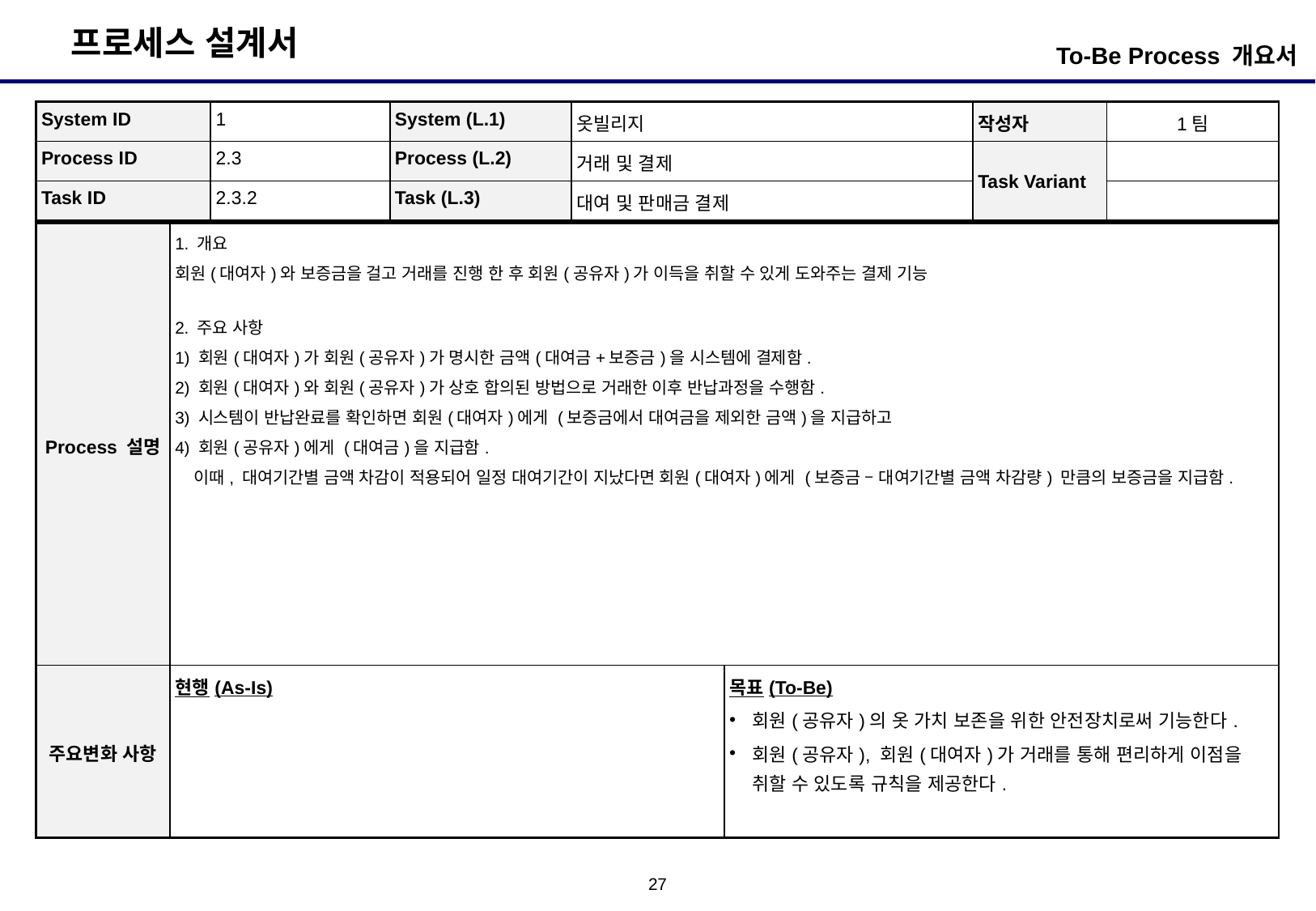

To-Be Process 개요서
| System ID | 1 | System (L.1) | 옷빌리지 | 작성자 | 1팀 |
| --- | --- | --- | --- | --- | --- |
| Process ID | 2.3 | Process (L.2) | 거래 및 결제 | Task Variant |  |
| Task ID | 2.3.2 | Task (L.3) | 대여 및 판매금 결제 |  |  |
| Process 설명 | 1. 개요 회원(대여자)와 보증금을 걸고 거래를 진행 한 후 회원(공유자)가 이득을 취할 수 있게 도와주는 결제 기능 2. 주요 사항 1) 회원(대여자)가 회원(공유자)가 명시한 금액(대여금+보증금)을 시스템에 결제함. 2) 회원(대여자)와 회원(공유자)가 상호 합의된 방법으로 거래한 이후 반납과정을 수행함. 3) 시스템이 반납완료를 확인하면 회원(대여자)에게 (보증금에서 대여금을 제외한 금액)을 지급하고 4) 회원(공유자)에게 (대여금)을 지급함. 이때, 대여기간별 금액 차감이 적용되어 일정 대여기간이 지났다면 회원(대여자)에게 (보증금 – 대여기간별 금액 차감량) 만큼의 보증금을 지급함. |  |
| --- | --- | --- |
| 주요변화 사항 | 현행(As-Is) | 목표(To-Be) 회원(공유자)의 옷 가치 보존을 위한 안전장치로써 기능한다. 회원(공유자), 회원(대여자)가 거래를 통해 편리하게 이점을 취할 수 있도록 규칙을 제공한다. |